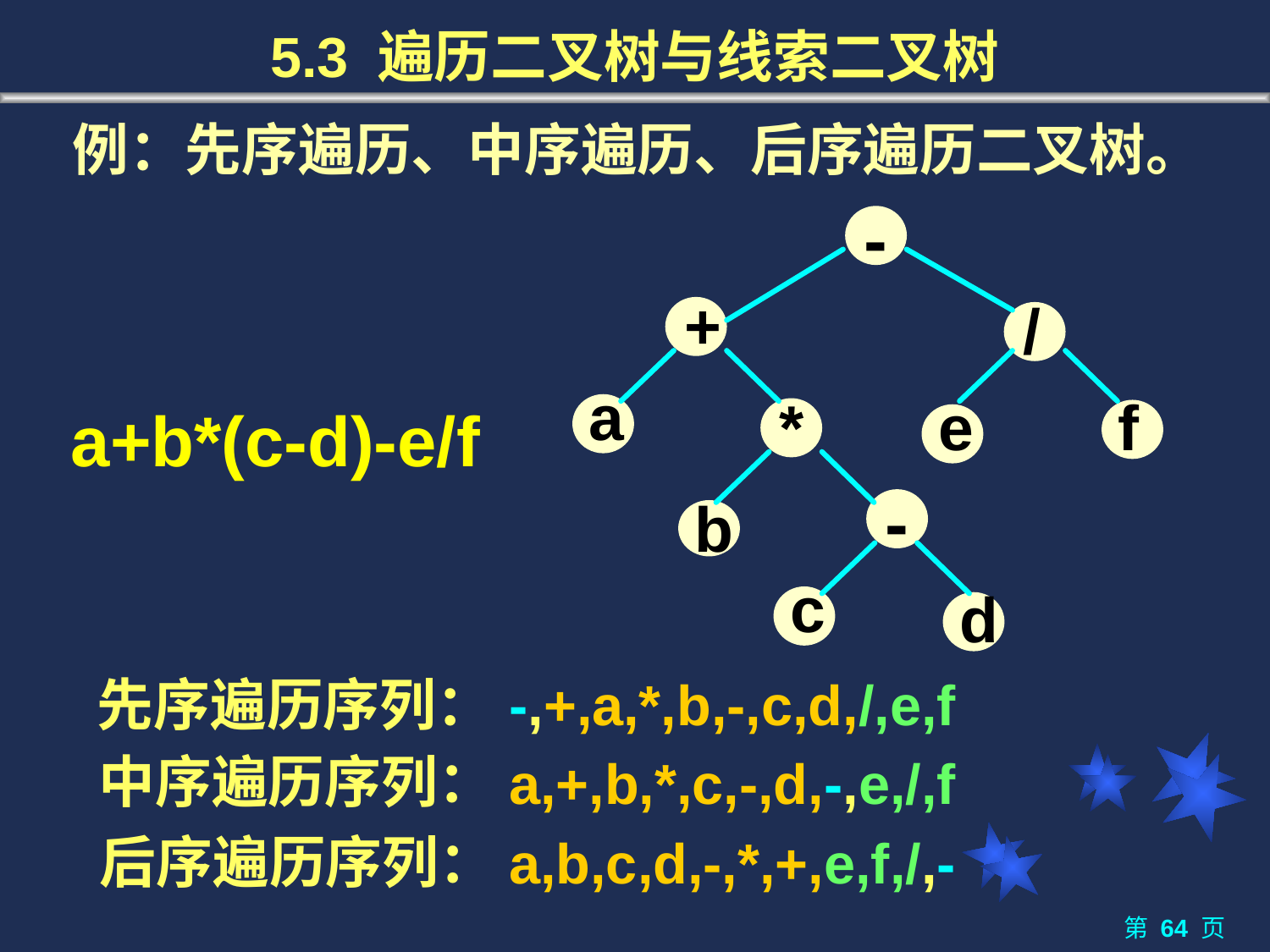

# 5.3 遍历二叉树与线索二叉树
例：先序遍历、中序遍历、后序遍历二叉树。
 -

 +

 /

 a

 *

 e

 f

 -

 b

 c

 d

a+b*(c-d)-e/f
先序遍历序列：
-,+,a,*,b,-,c,d,/,e,f
中序遍历序列：
a,+,b,*,c,-,d,-,e,/,f
后序遍历序列：
a,b,c,d,-,*,+,e,f,/,-
第 64 页